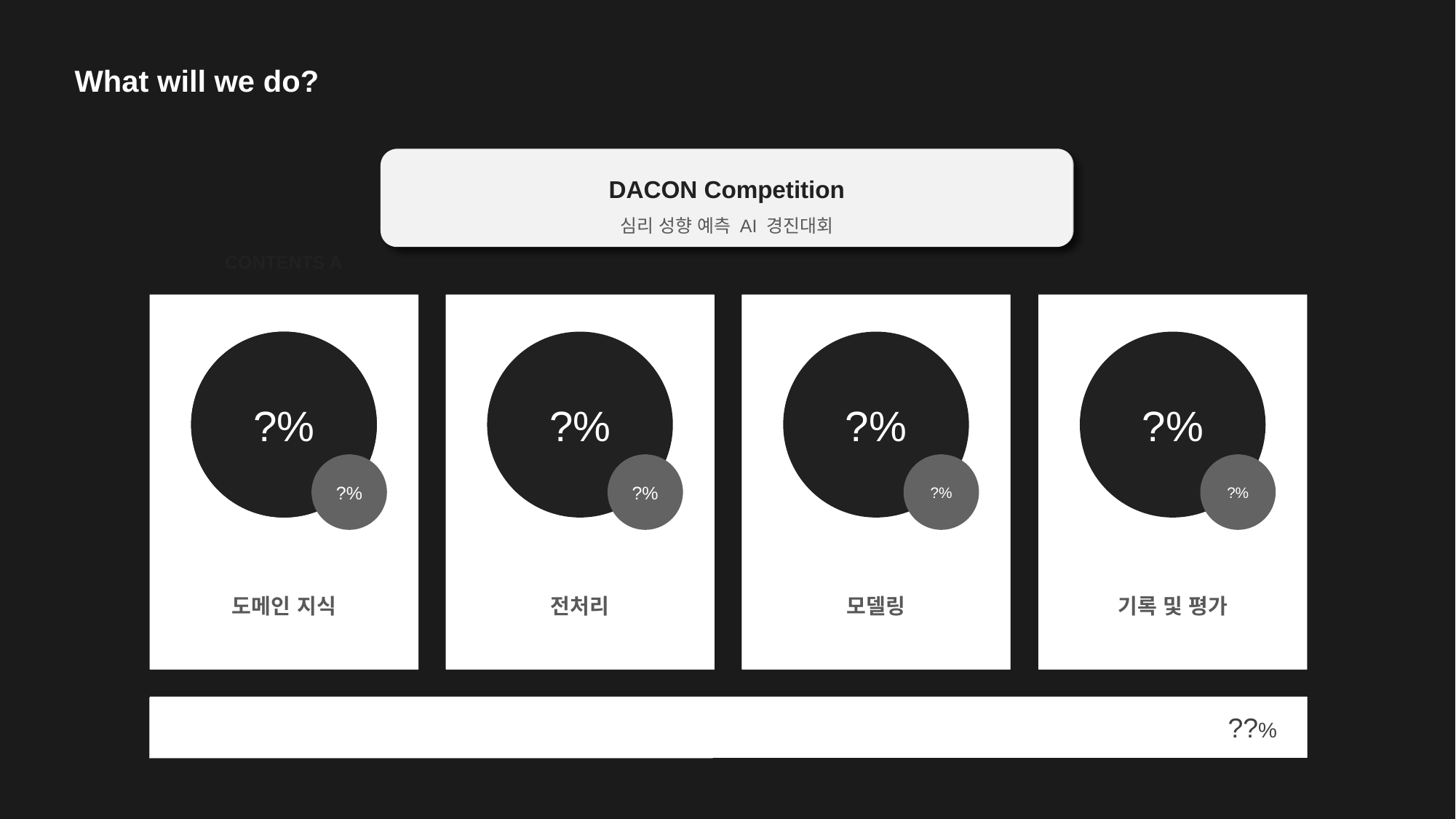

What will we do?
Kaggle DATA
Give me some credit
DACON Competition
심리 성향 예측 AI 경진대회
CONTENTS A

91%
91%

91%
91%
?%
?%

?%
?%
21%
21%
21%
21%
?%
?%
?%
?%
각종 경험 및 대회
Python
사고력
기록
기록 및 평가
도메인 지식
전처리
모델링
66%
??%